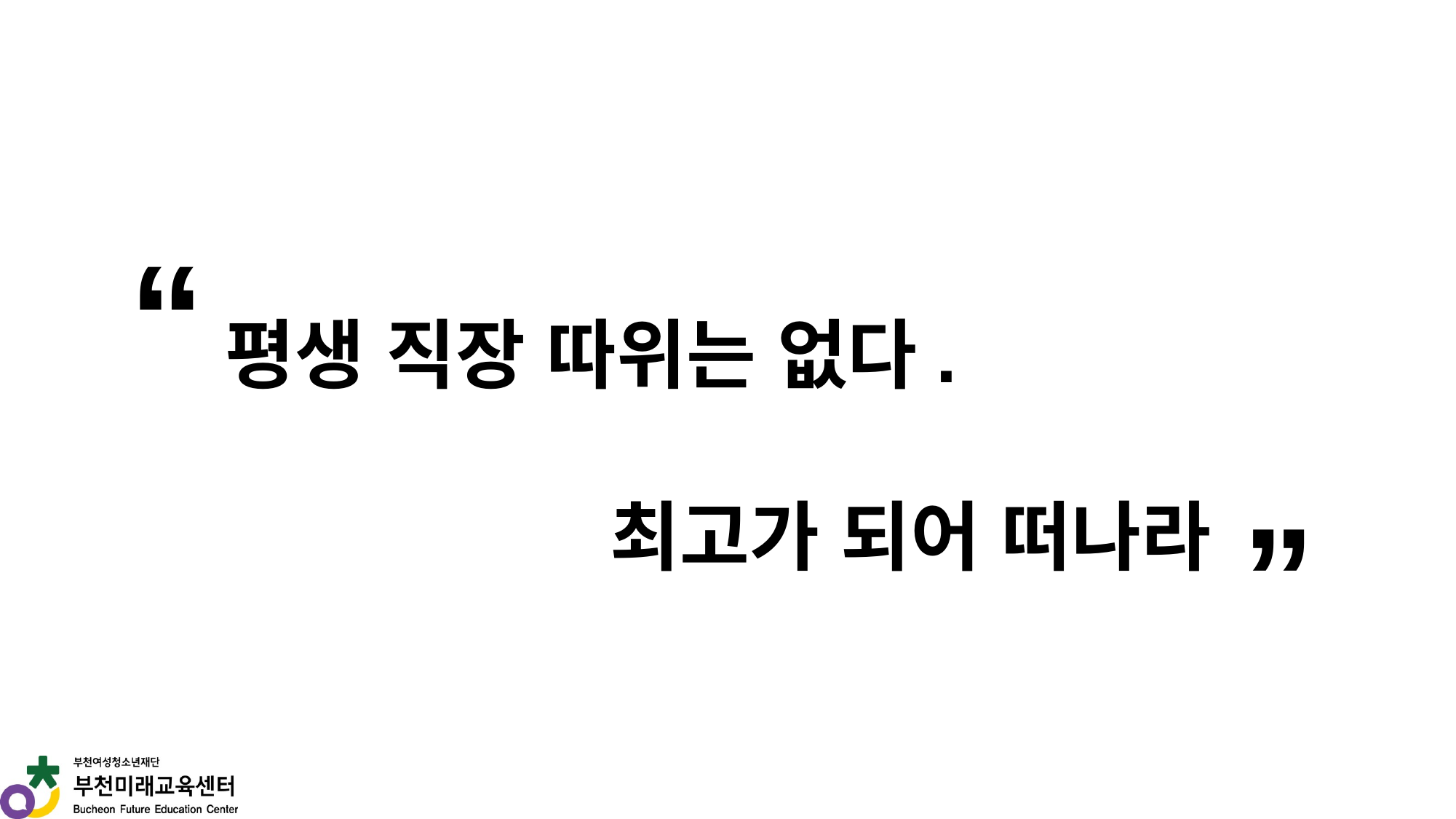

“
평생 직장 따위는 없다.
최고가 되어 떠나라
”